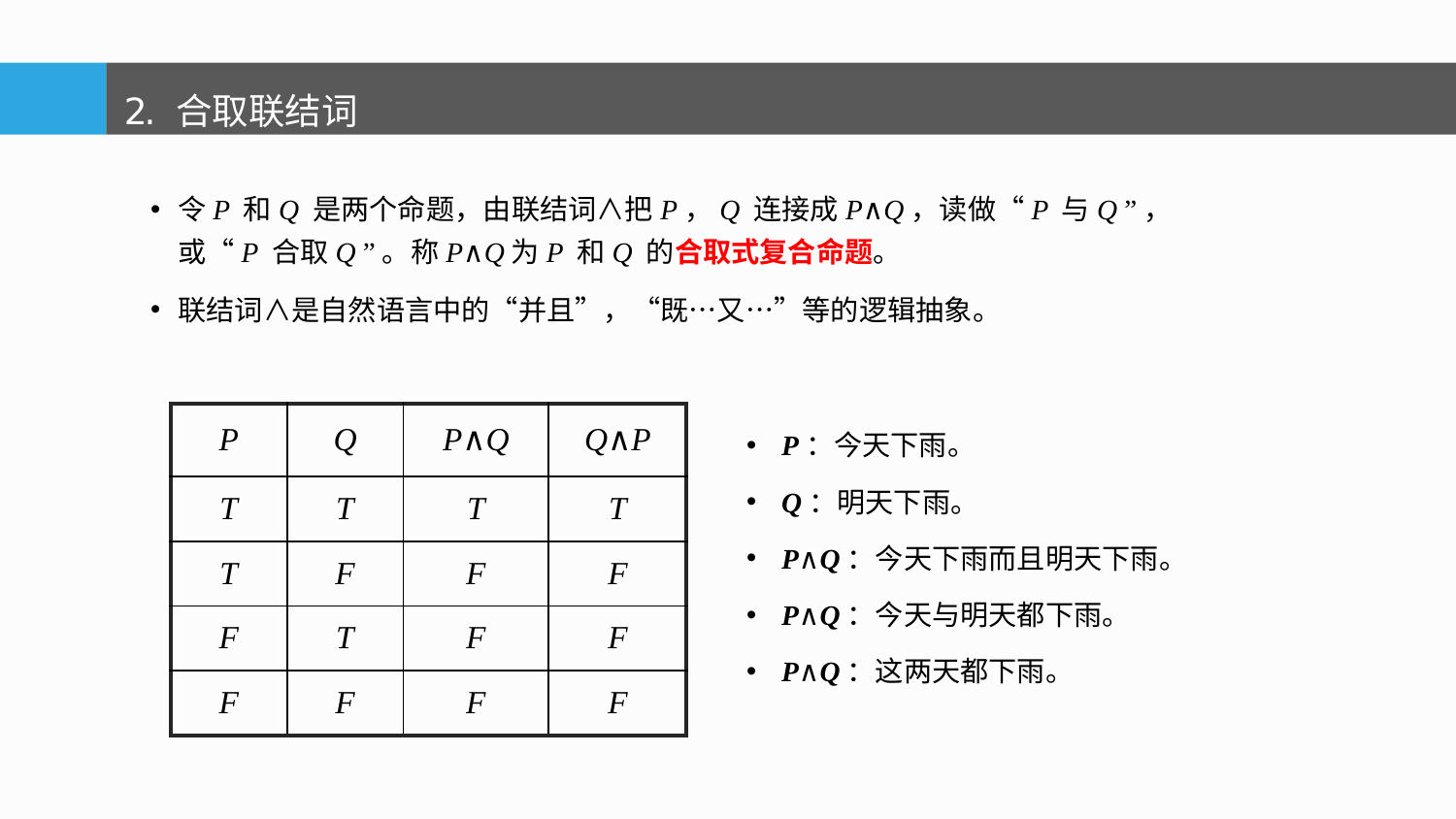

2. 合取联结词

令P 和Q 是两个命题，由联结词∧把P，Q 连接成P∧Q，读做“P 与Q ”，
或“P 合取Q ”。称P∧Q为P 和Q 的合取式复合命题。
联结词∧是自然语言中的“并且”，“既…又…”等的逻辑抽象。
| P | Q | P∧Q | Q∧P |
| --- | --- | --- | --- |
| T | T | T | T |
| T | F | F | F |
| F | T | F | F |
| F | F | F | F |
P：今天下雨。
Q：明天下雨。
P∧Q：今天下雨而且明天下雨。
P∧Q：今天与明天都下雨。
P∧Q：这两天都下雨。